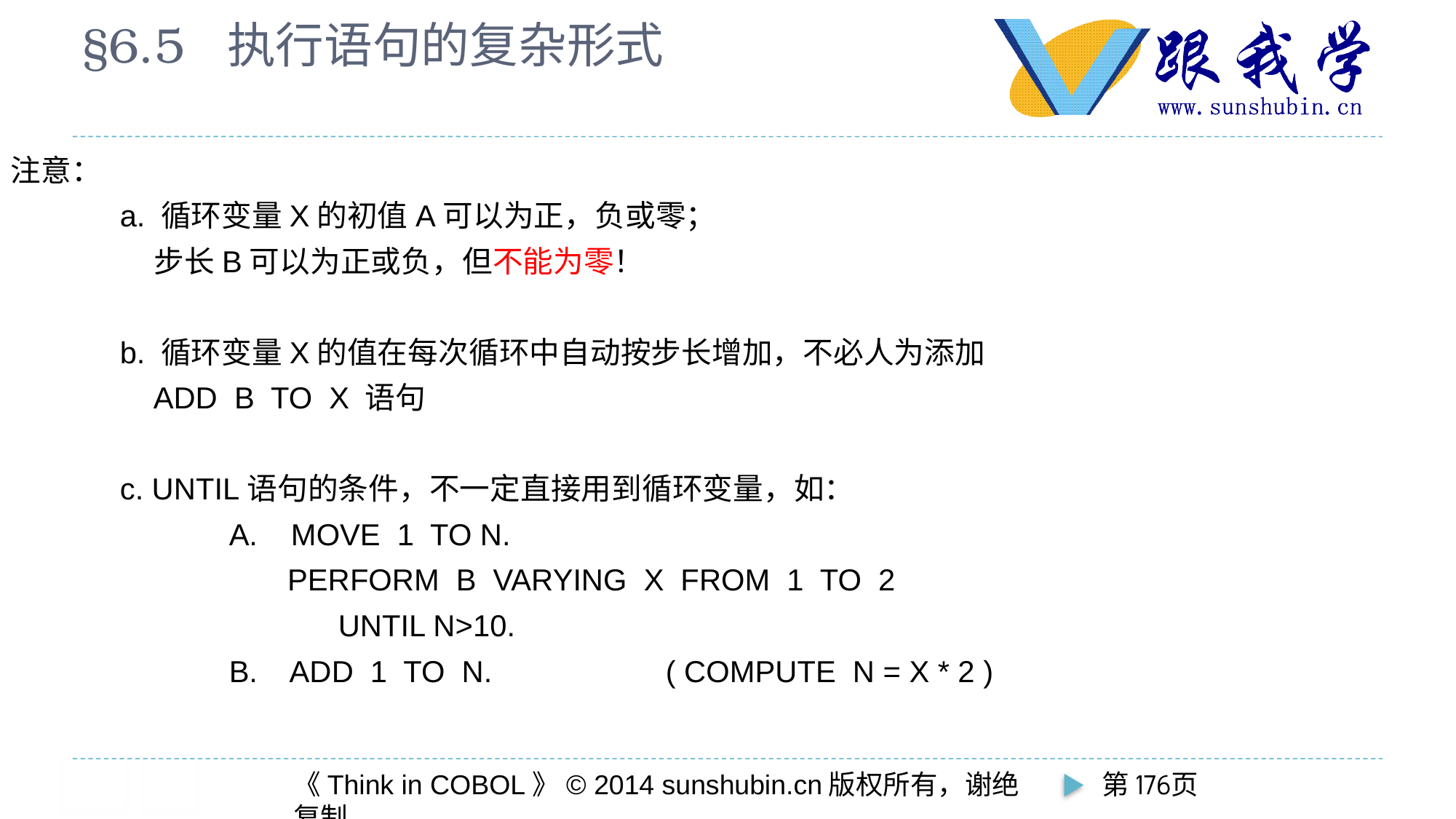

# §6.5  执行语句的复杂形式
注意：
	a. 循环变量X的初值A可以为正，负或零；
	    步长B可以为正或负，但不能为零！

	b. 循环变量X的值在每次循环中自动按步长增加，不必人为添加
	    ADD  B  TO  X 语句

	c. UNTIL语句的条件，不一定直接用到循环变量，如：
		A.    MOVE  1  TO N.
		       PERFORM  B  VARYING  X  FROM  1  TO  2
			UNTIL N>10.
		B.    ADD  1  TO  N.		( COMPUTE  N = X * 2 )